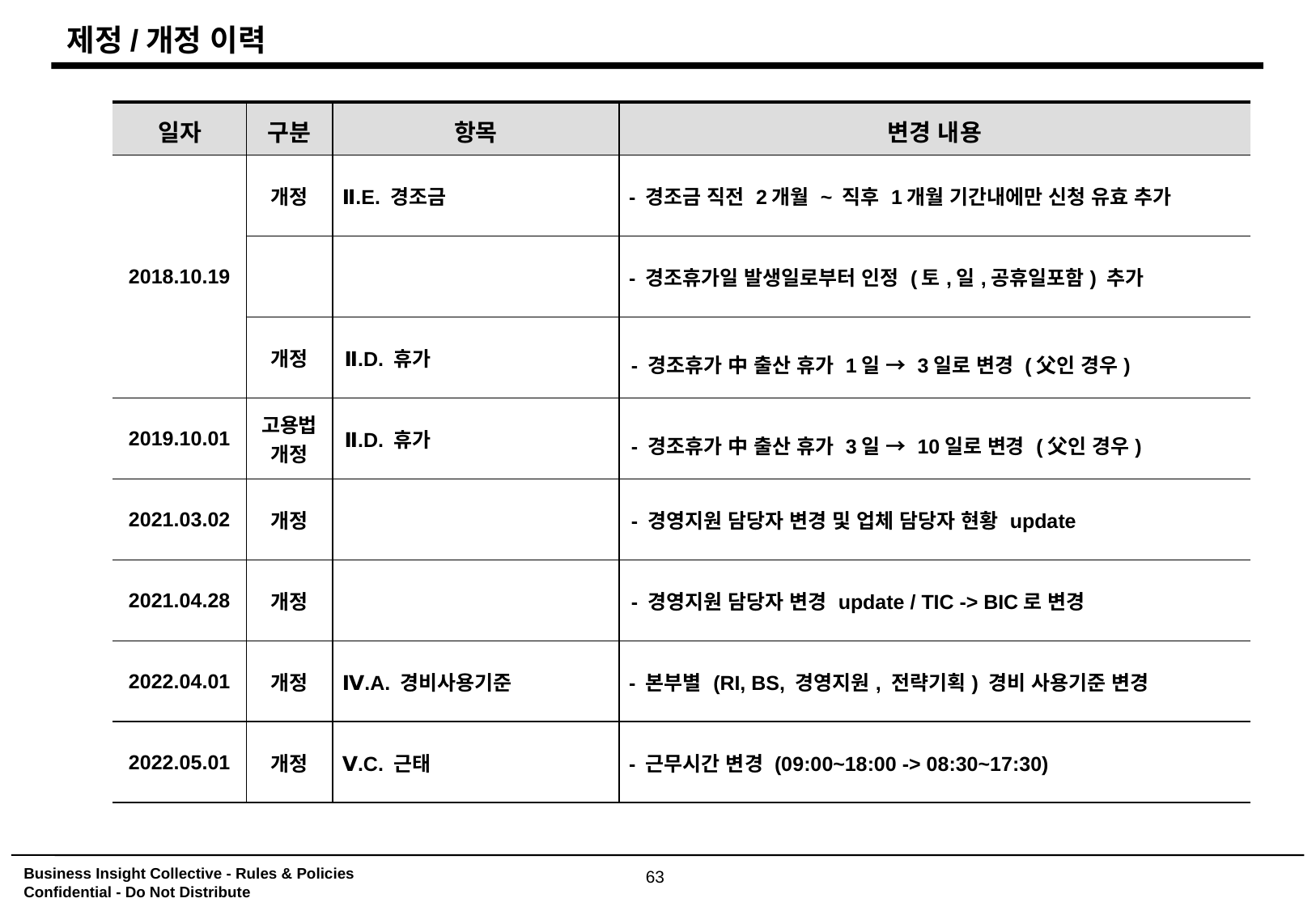

제정/개정 이력
| 일자 | 구분 | 항목 | 변경 내용 |
| --- | --- | --- | --- |
| 2018.10.19 | 개정 | Ⅱ.E. 경조금 | - 경조금 직전 2개월 ~ 직후 1개월 기간내에만 신청 유효 추가 |
|  |  |  | - 경조휴가일 발생일로부터 인정 (토,일,공휴일포함) 추가 |
|  | 개정 | Ⅱ.D. 휴가 | - 경조휴가 中 출산 휴가 1일 → 3일로 변경 (父인 경우) |
| 2019.10.01 | 고용법개정 | Ⅱ.D. 휴가 | - 경조휴가 中 출산 휴가 3일 → 10일로 변경 (父인 경우) |
| 2021.03.02 | 개정 |  | - 경영지원 담당자 변경 및 업체 담당자 현황 update |
| 2021.04.28 | 개정 |  | - 경영지원 담당자 변경 update / TIC -> BIC로 변경 |
| 2022.04.01 | 개정 | Ⅳ.A. 경비사용기준 | - 본부별 (RI, BS, 경영지원, 전략기획) 경비 사용기준 변경 |
| 2022.05.01 | 개정 | Ⅴ.C. 근태 | - 근무시간 변경 (09:00~18:00 -> 08:30~17:30) |